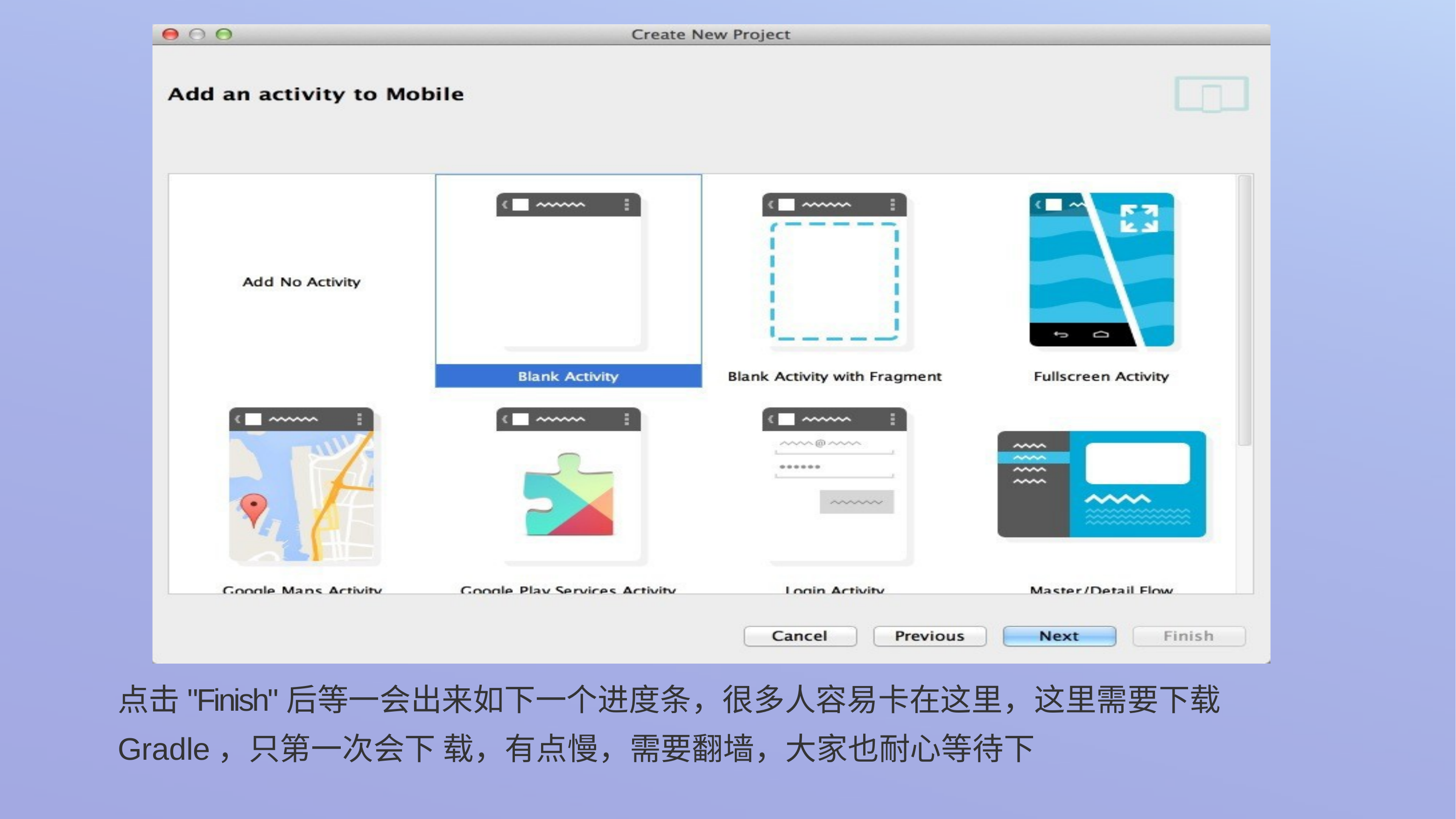

点击"Finish"后等一会出来如下一个进度条，很多人容易卡在这里，这里需要下载 Gradle，只第一次会下 载，有点慢，需要翻墙，大家也耐心等待下